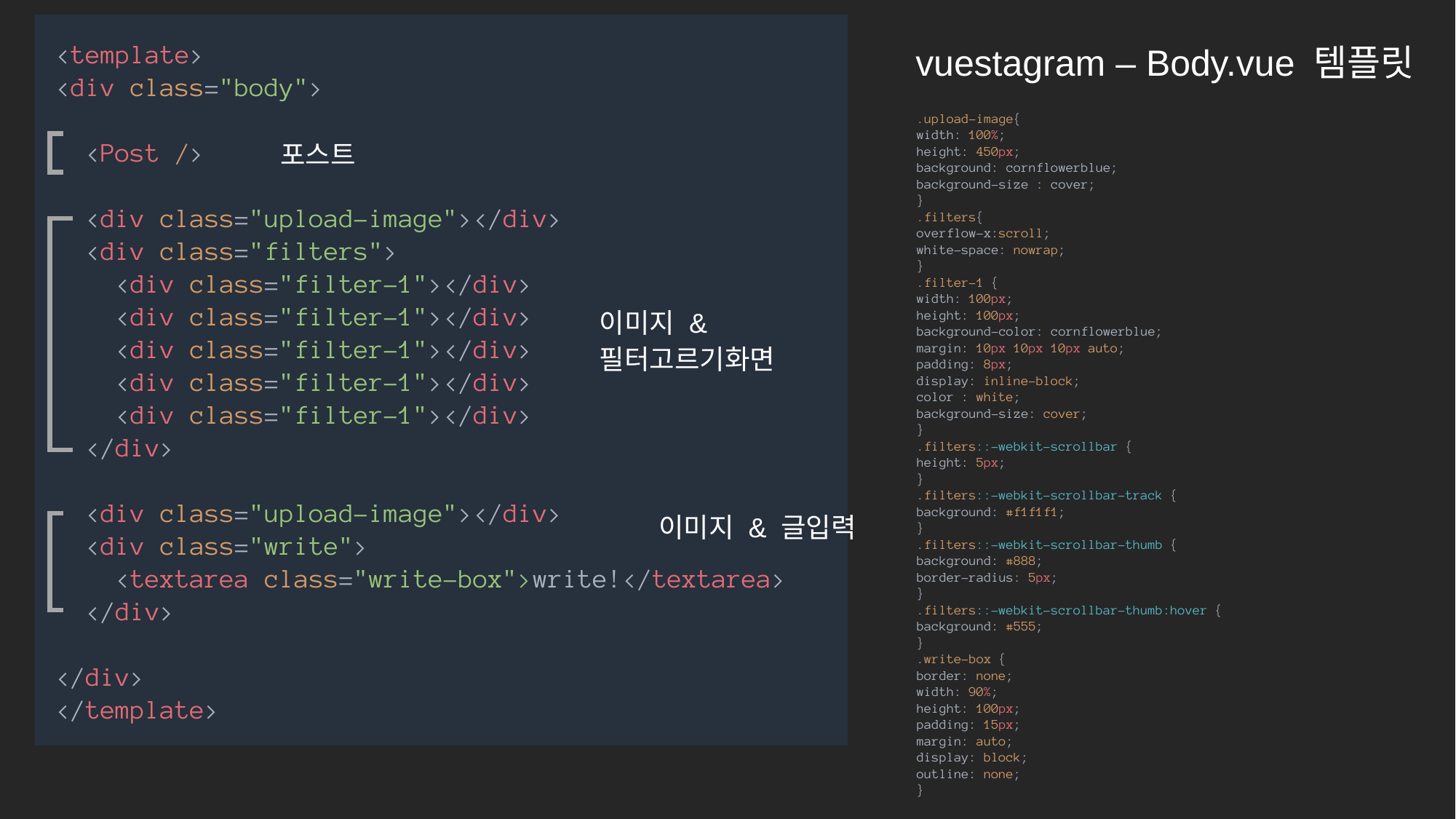

<template>
<div class="body">

  <Post />

  <div class="upload-image"></div>
  <div class="filters">
    <div class="filter-1"></div>
    <div class="filter-1"></div>
    <div class="filter-1"></div>
    <div class="filter-1"></div>
    <div class="filter-1"></div>
  </div>

  <div class="upload-image"></div>
  <div class="write">
    <textarea class="write-box">write!</textarea>
  </div>

</div>
</template>
vuestagram – Body.vue 템플릿
.upload-image{
width: 100%;
height: 450px;
background: cornflowerblue;
background-size : cover;
}
.filters{
overflow-x:scroll;
white-space: nowrap;
}
.filter-1 {
width: 100px;
height: 100px;
background-color: cornflowerblue;
margin: 10px 10px 10px auto;
padding: 8px;
display: inline-block;
color : white;
background-size: cover;
}
.filters::-webkit-scrollbar {
height: 5px;
}
.filters::-webkit-scrollbar-track {
background: #f1f1f1;
}
.filters::-webkit-scrollbar-thumb {
background: #888;
border-radius: 5px;
}
.filters::-webkit-scrollbar-thumb:hover {
background: #555;
}
.write-box {
border: none;
width: 90%;
height: 100px;
padding: 15px;
margin: auto;
display: block;
outline: none;
}

포스트

이미지 & 필터고르기화면
이미지 & 글입력